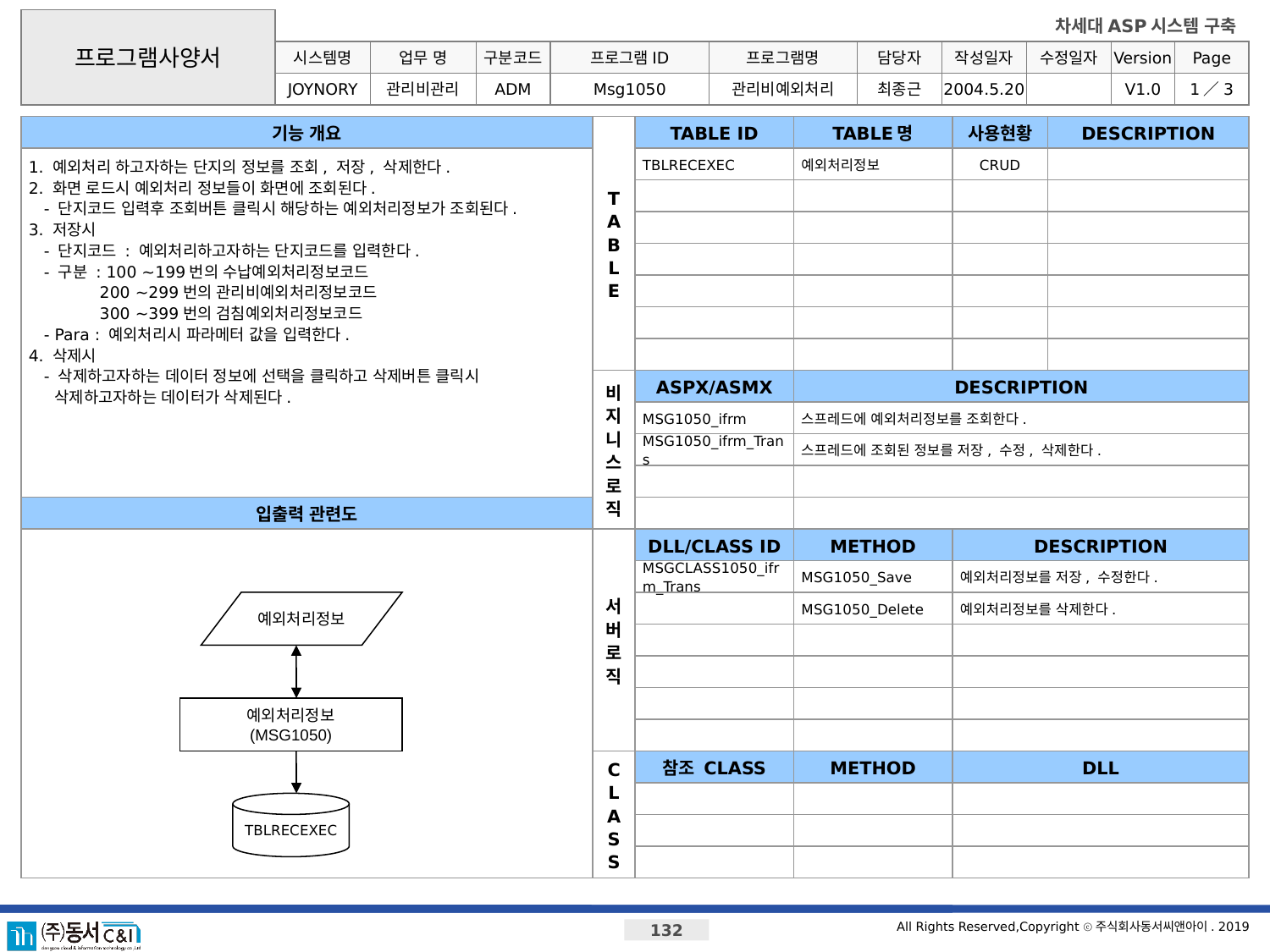

프로그램사양서
시스템명
업무 명
구분코드
프로그램ID
프로그램명
JOYNORY
관리비관리
ADM
Msg1050
관리비예외처리
최종근
2004.5.20

V1.0
1／3
기능 개요
T
A
B
L
E
TABLE ID
TABLE명
사용현황
DESCRIPTION
1. 예외처리 하고자하는 단지의 정보를 조회, 저장, 삭제한다.
2. 화면 로드시 예외처리 정보들이 화면에 조회된다.
   - 단지코드 입력후 조회버튼 클릭시 해당하는 예외처리정보가 조회된다.
3. 저장시
   - 단지코드 : 예외처리하고자하는 단지코드를 입력한다.
   - 구분 : 100 ~199번의 수납예외처리정보코드
              200 ~299번의 관리비예외처리정보코드
              300 ~399번의 검침예외처리정보코드
   - Para : 예외처리시 파라메터 값을 입력한다.
4. 삭제시
   - 삭제하고자하는 데이터 정보에 선택을 클릭하고 삭제버튼 클릭시
     삭제하고자하는 데이터가 삭제된다.

TBLRECEXEC
예외처리정보
CRUD

비지니스로직
ASPX/ASMX
DESCRIPTION
MSG1050_ifrm
스프레드에 예외처리정보를 조회한다.

MSG1050_ifrm_Trans

스프레드에 조회된 정보를 저장, 수정, 삭제한다.

입출력 관련도

서버로직
DLL/CLASS ID
METHOD
DESCRIPTION
MSGCLASS1050_ifrm_Trans
MSG1050_Save
예외처리정보를 저장, 수정한다.
예외처리정보

MSG1050_Delete
예외처리정보를 삭제한다.

예외처리정보
(MSG1050)

C
L
A
S
S
참조 CLASS
METHOD
DLL

TBLRECEXEC